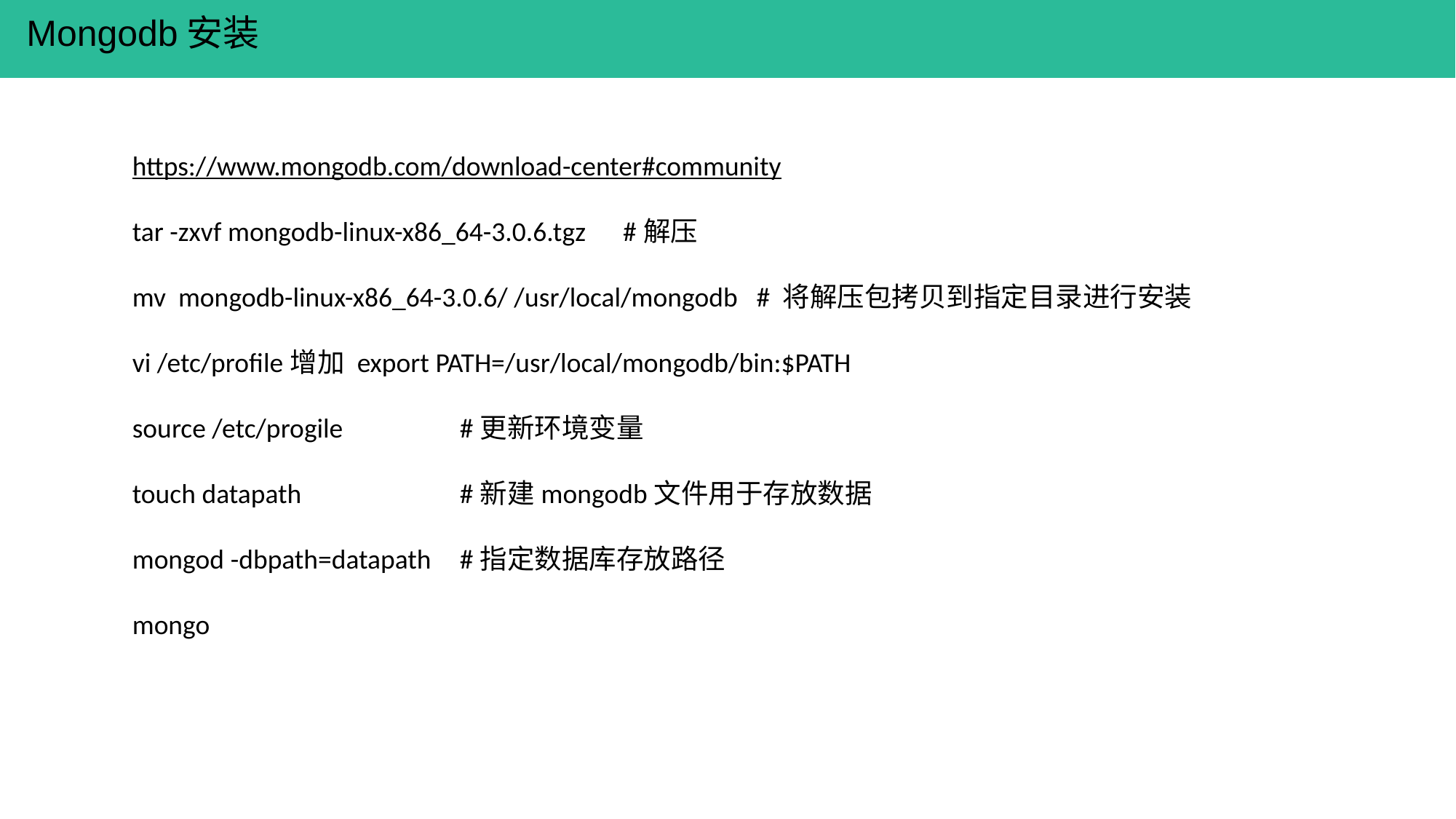

Mongodb安装
https://www.mongodb.com/download-center#community

tar -zxvf mongodb-linux-x86_64-3.0.6.tgz      #解压

mv  mongodb-linux-x86_64-3.0.6/ /usr/local/mongodb   # 将解压包拷贝到指定目录进行安装

vi /etc/profile增加 export PATH=/usr/local/mongodb/bin:$PATH

source /etc/progile    	#更新环境变量

touch datapath		#新建mongodb文件用于存放数据

mongod -dbpath=datapath	#指定数据库存放路径

mongo